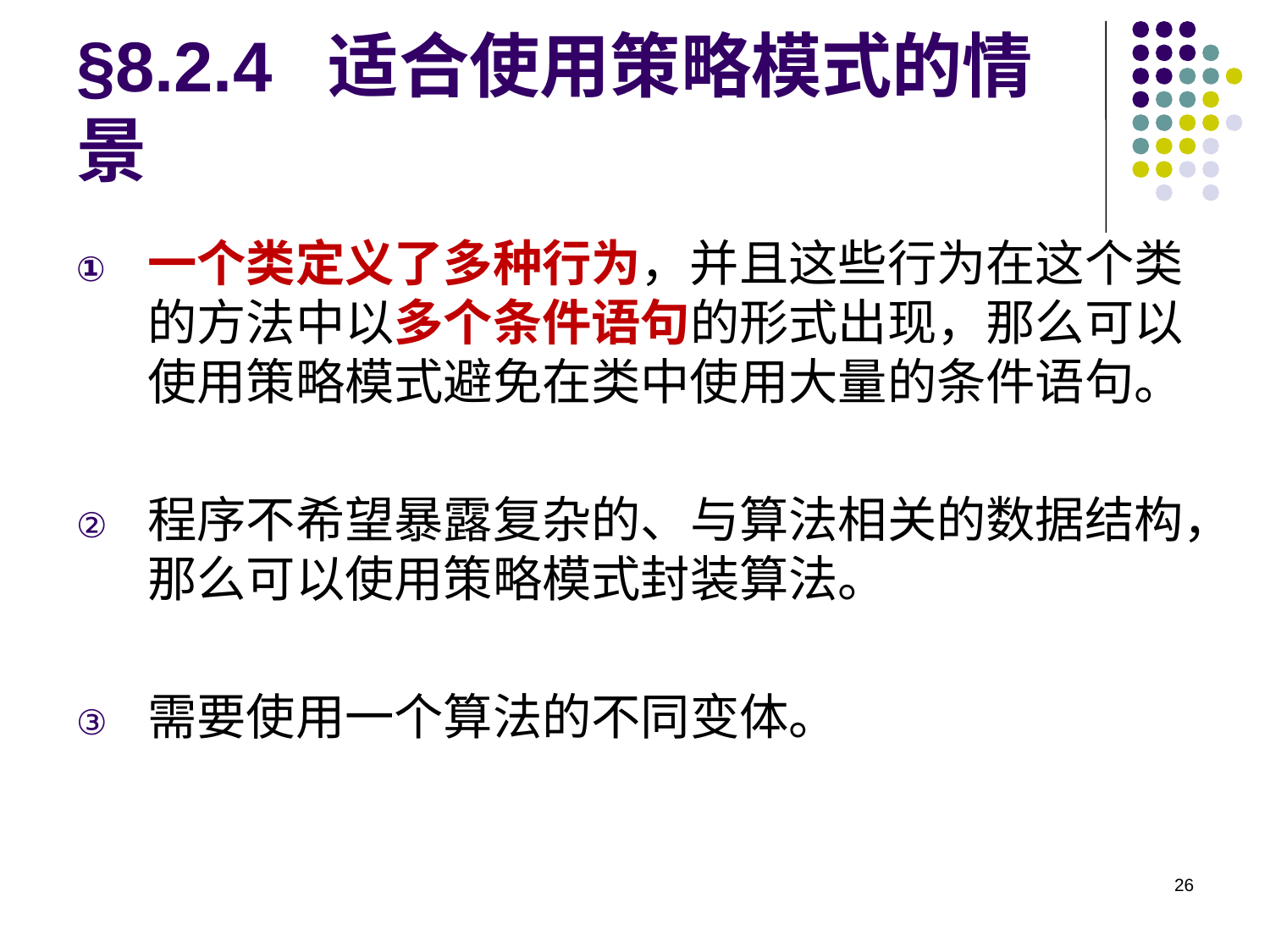

# §8.2.4  适合使用策略模式的情景
一个类定义了多种行为，并且这些行为在这个类的方法中以多个条件语句的形式出现，那么可以使用策略模式避免在类中使用大量的条件语句。

程序不希望暴露复杂的、与算法相关的数据结构，那么可以使用策略模式封装算法。

需要使用一个算法的不同变体。
26